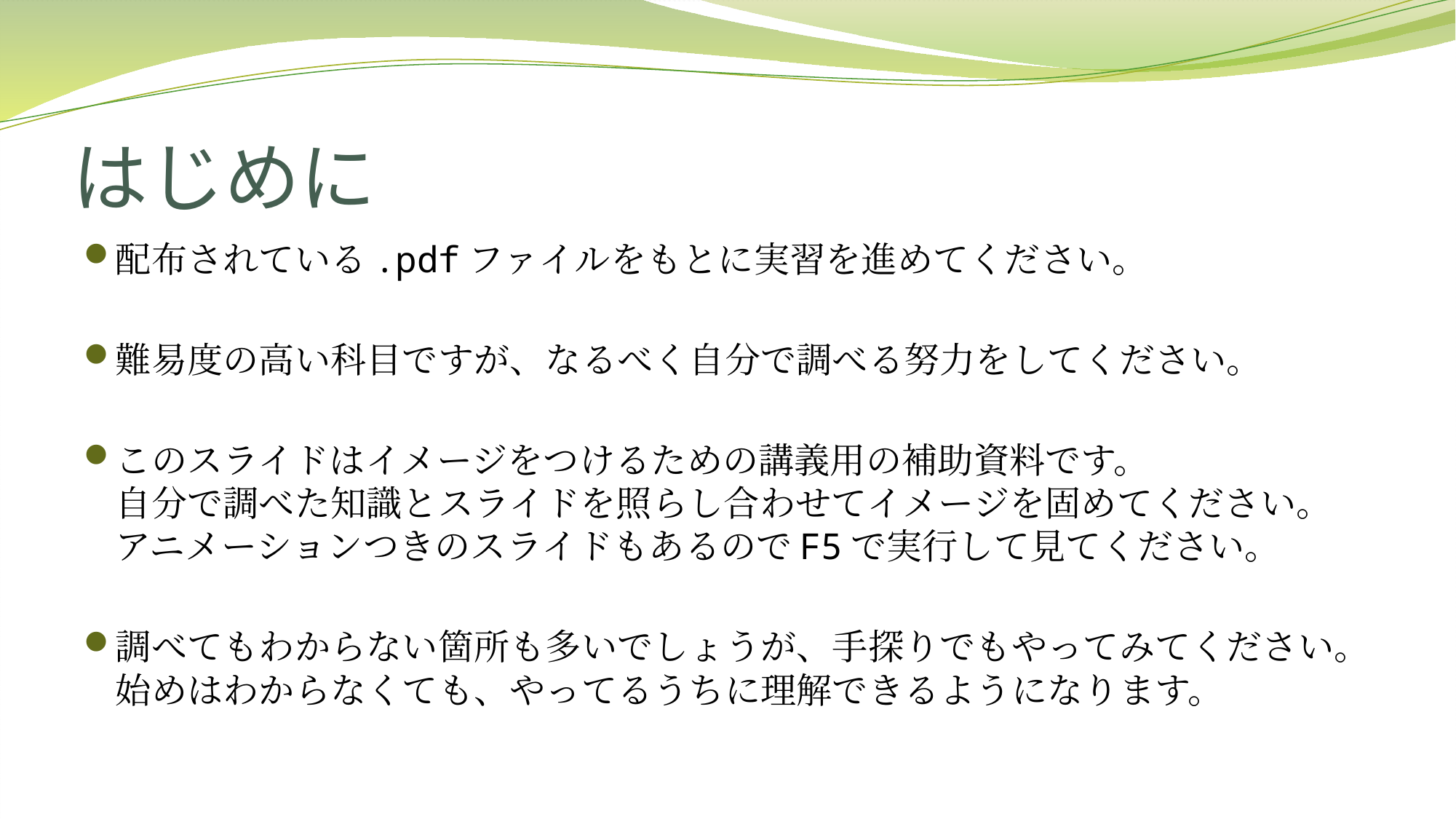

# はじめに
配布されている.pdfファイルをもとに実習を進めてください。

難易度の高い科目ですが、なるべく自分で調べる努力をしてください。

このスライドはイメージをつけるための講義用の補助資料です。
自分で調べた知識とスライドを照らし合わせてイメージを固めてください。
アニメーションつきのスライドもあるのでF5で実行して見てください。

調べてもわからない箇所も多いでしょうが、手探りでもやってみてください。
始めはわからなくても、やってるうちに理解できるようになります。